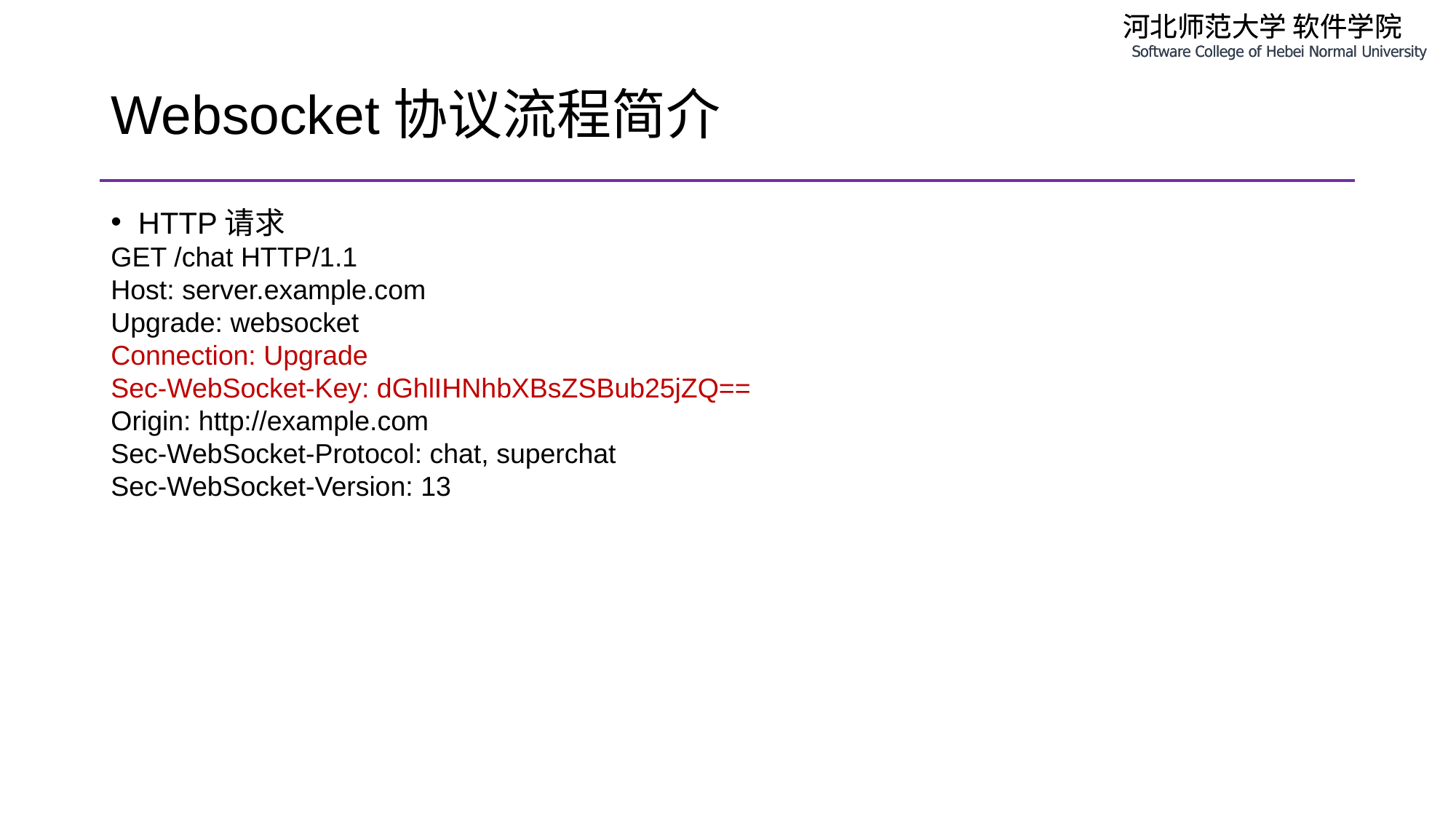

# Websocket协议流程简介
HTTP请求
GET /chat HTTP/1.1
Host: server.example.com
Upgrade: websocket
Connection: Upgrade
Sec-WebSocket-Key: dGhlIHNhbXBsZSBub25jZQ==
Origin: http://example.com
Sec-WebSocket-Protocol: chat, superchat
Sec-WebSocket-Version: 13